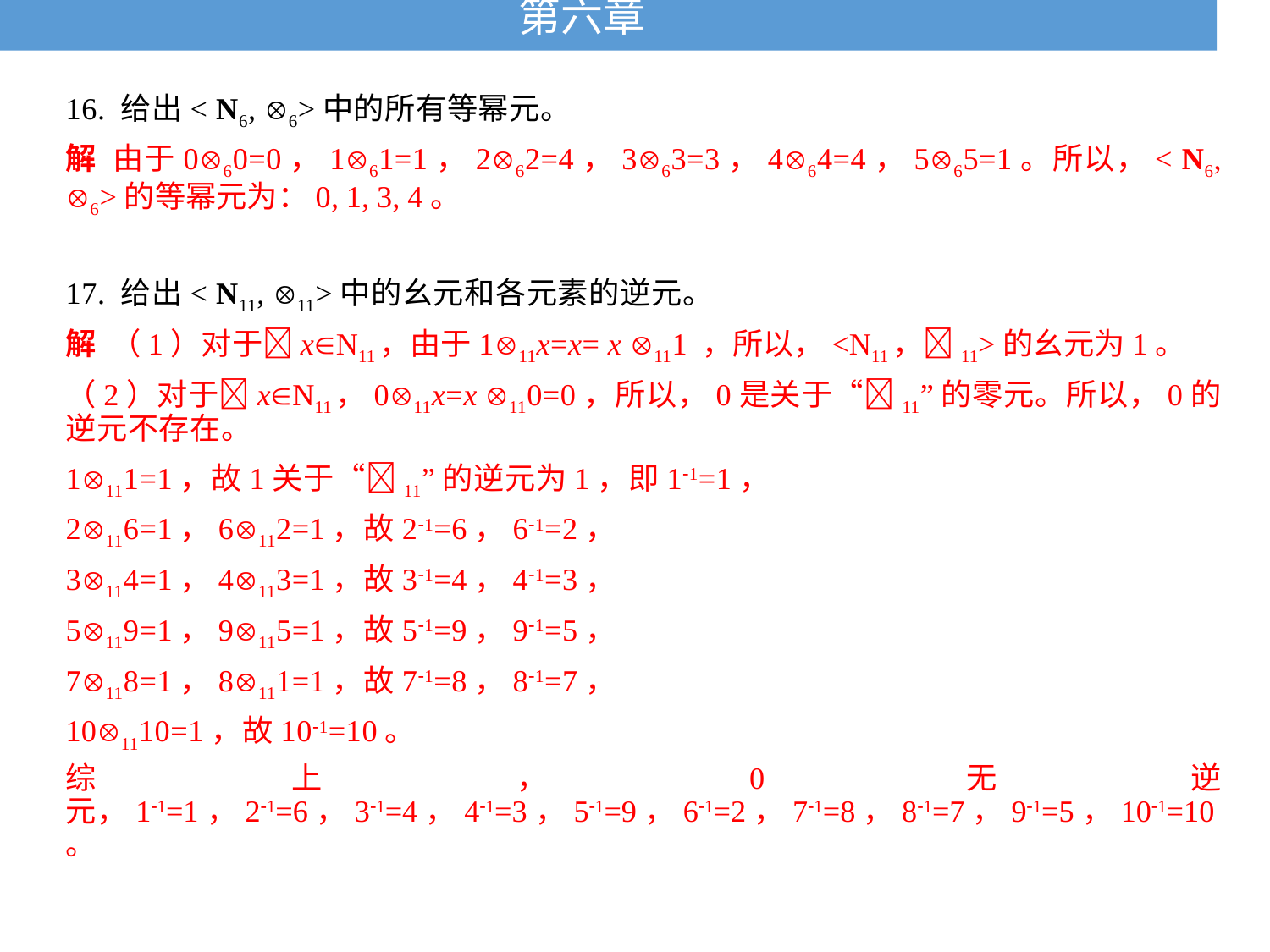

# 第六章
16. 给出< N6, ⊗6>中的所有等幂元。
解  由于0⊗60=0，1⊗61=1，2⊗62=4，3⊗63=3，4⊗64=4，5⊗65=1。所以，< N6, ⊗6>的等幂元为：0, 1, 3, 4。

17. 给出< N11, ⊗11>中的幺元和各元素的逆元。
解  （1）对于∀x∈N11，由于1⊗11x=x= x ⊗111 ，所以，<N11，⊗11>的幺元为1。
（2）对于∀x∈N11，0⊗11x=x ⊗110=0，所以，0是关于“⊗11”的零元。所以，0的逆元不存在。
1⊗111=1，故1关于“⊗11”的逆元为1，即1−1=1，
2⊗116=1，6⊗112=1，故2−1=6，6−1=2，
3⊗114=1，4⊗113=1，故3−1=4，4−1=3，
5⊗119=1，9⊗115=1，故5−1=9，9−1=5，
7⊗118=1，8⊗111=1，故7−1=8，8−1=7，
10⊗1110=1，故10−1=10。
综上，0无逆元，1−1=1，2−1=6，3−1=4，4−1=3，5−1=9，6−1=2，7−1=8，8−1=7，9−1=5，10−1=10。